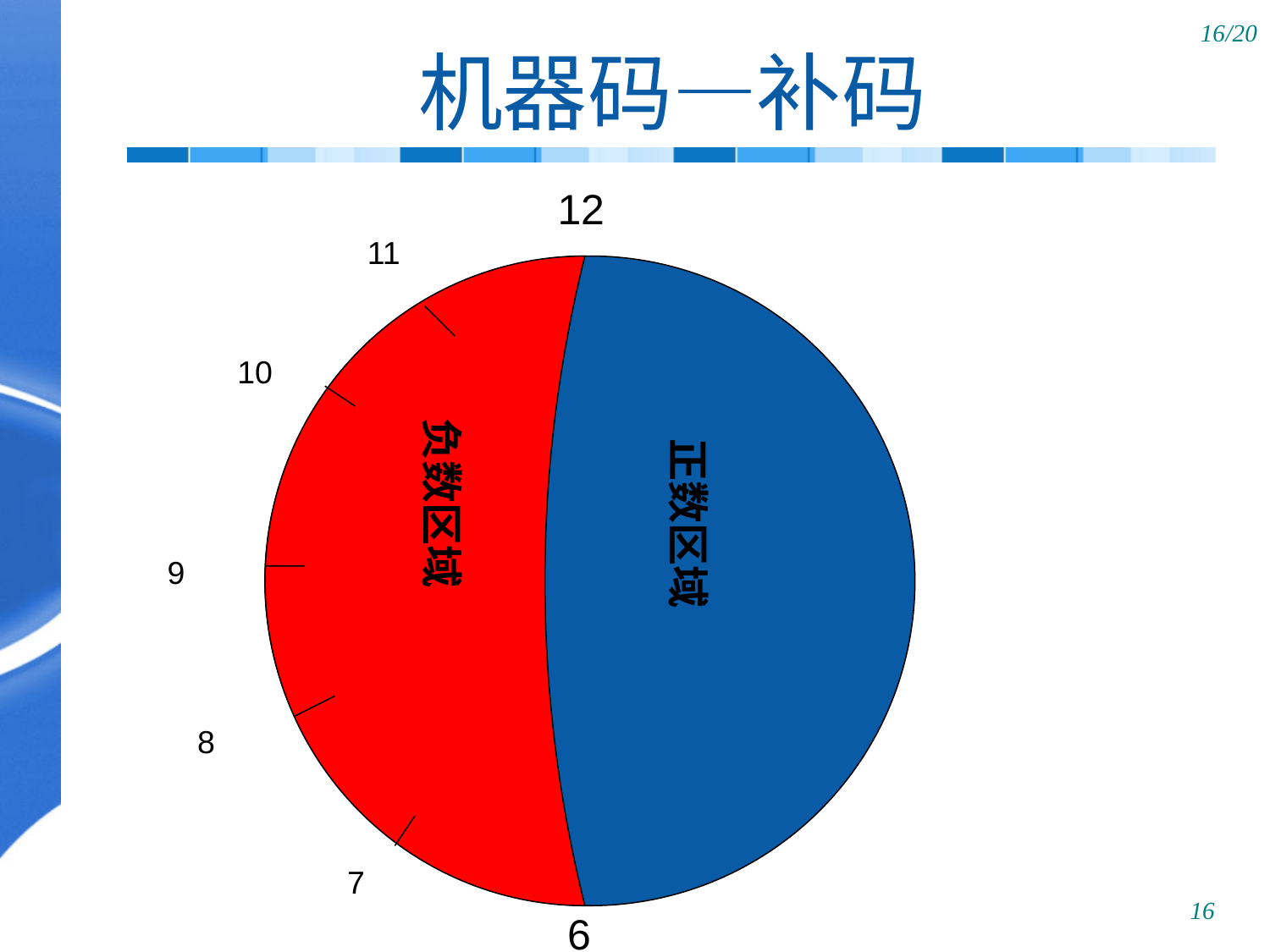

# 机器码—补码
12
11

10

负数区域
正数区域
9

8

7
6